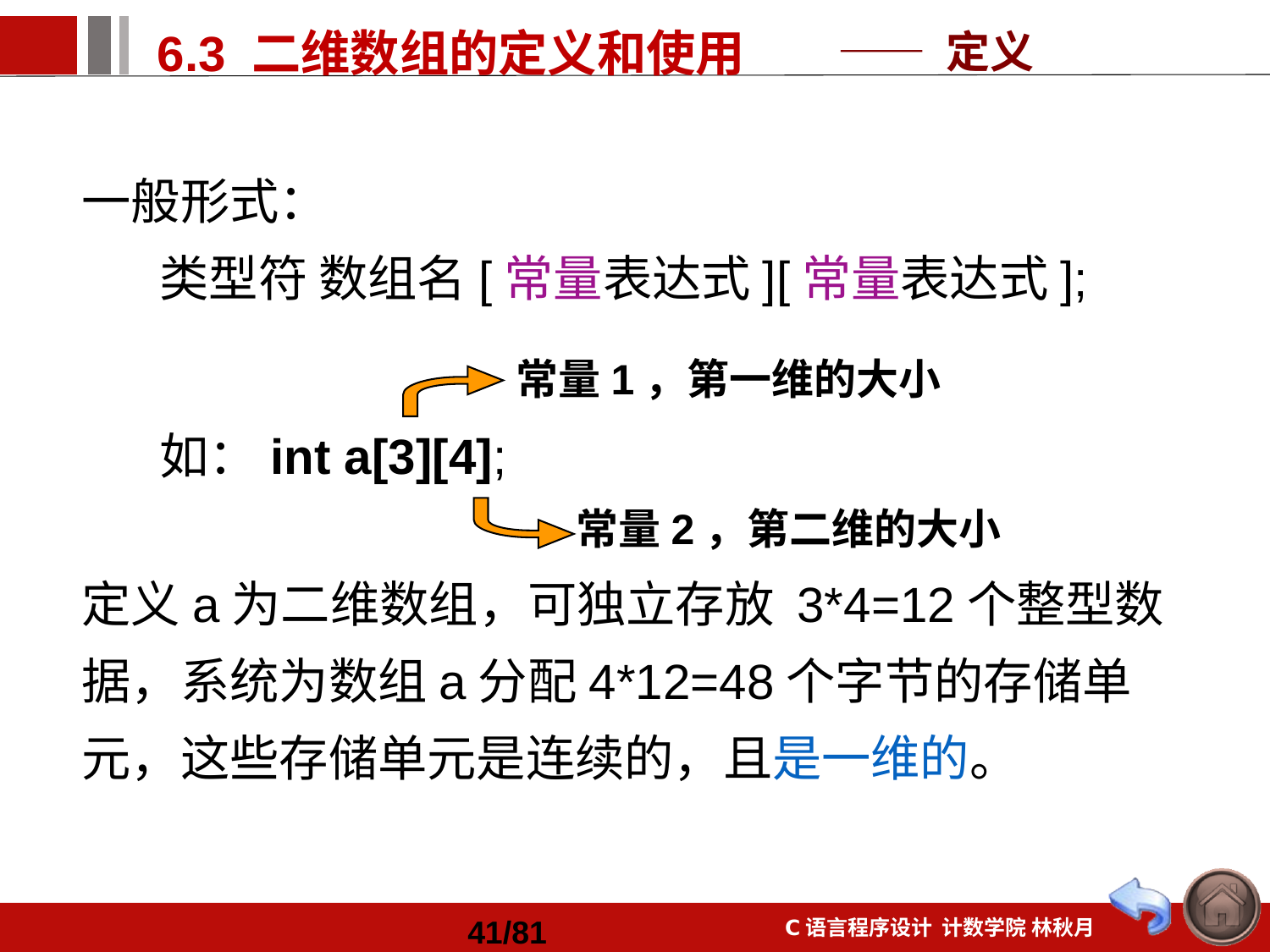

—— 定义
一般形式：
      类型符 数组名[常量表达式][常量表达式];
      如：int a[3][4];

定义a为二维数组，可独立存放 3*4=12个整型数据，系统为数组a分配4*12=48个字节的存储单元，这些存储单元是连续的，且是一维的。
常量1，第一维的大小

常量2，第二维的大小